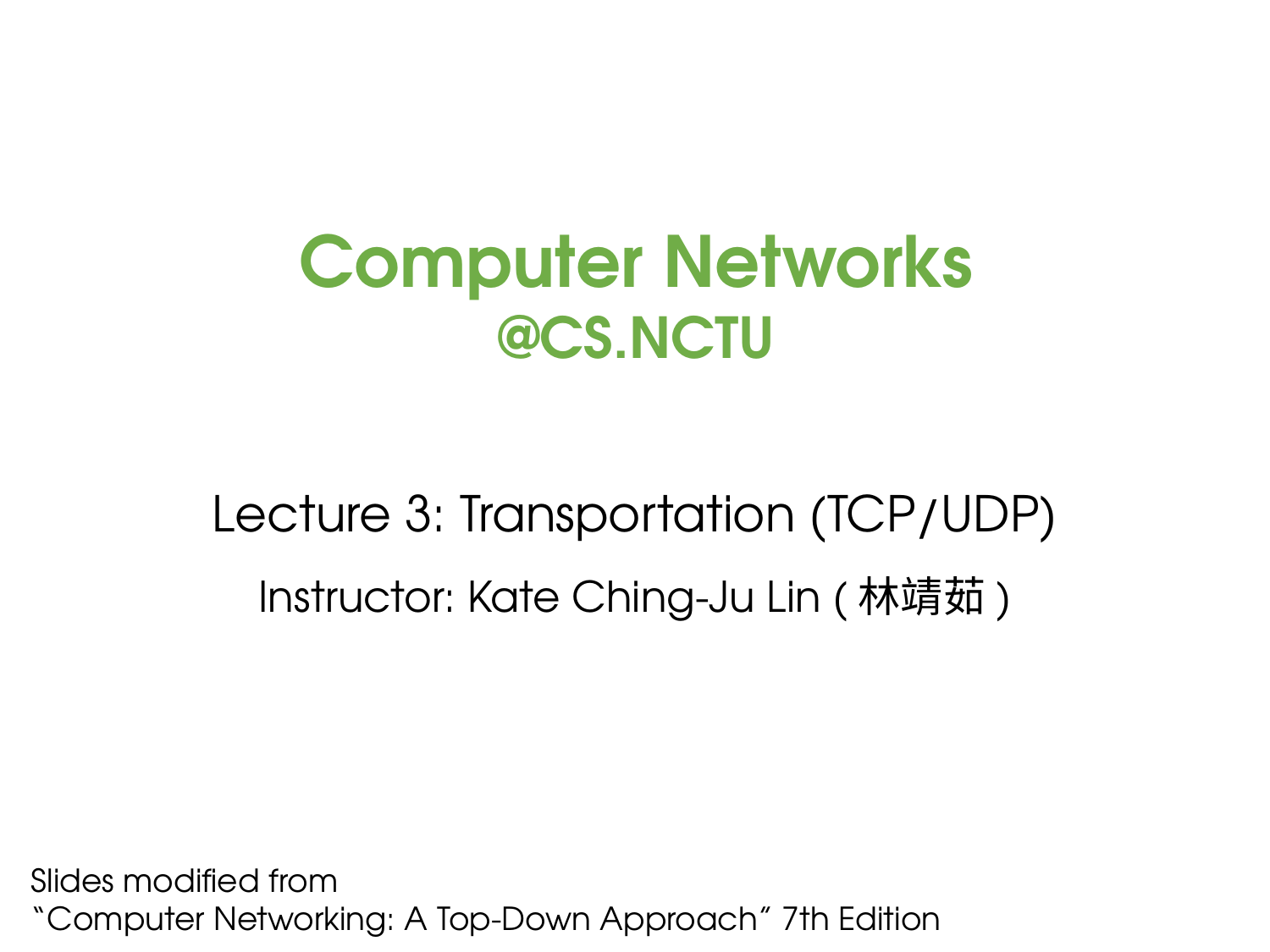

# Computer Networks @CS.NCTU
Lecture 3: Transportation (TCP/UDP)
Instructor: Kate Ching-Ju Lin (林靖茹)
Slides modified from
“Computer Networking: A Top-Down Approach” 7th Edition